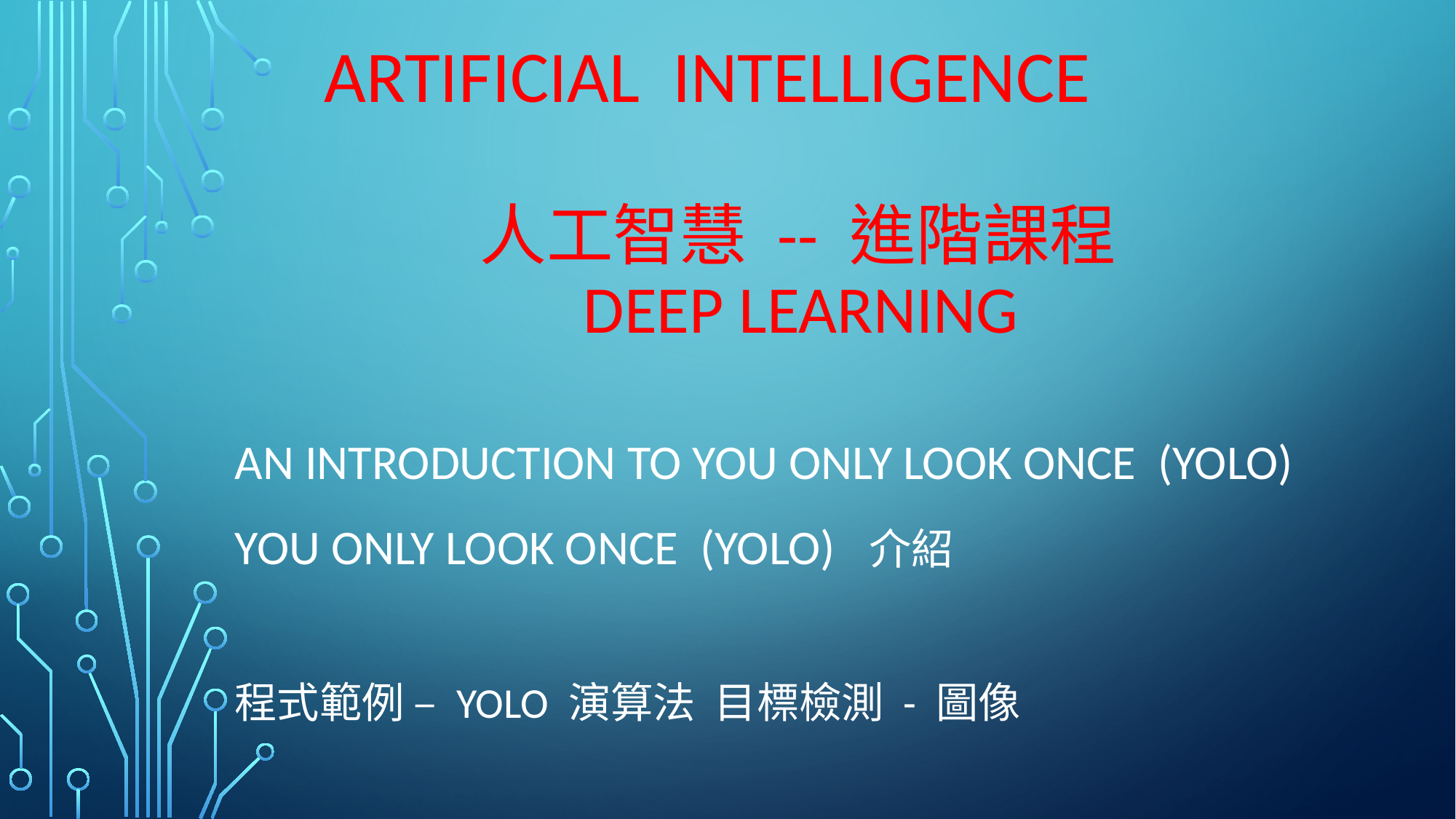

# Artificial  Intelligence 人工智慧 -- 進階課程 Deep Learning
An Introduction to You Only Look Once  (YOLO)
You Only Look Once  (YOLO)  介紹

程式範例 – YOLO 演算法  目標檢測 - 圖像